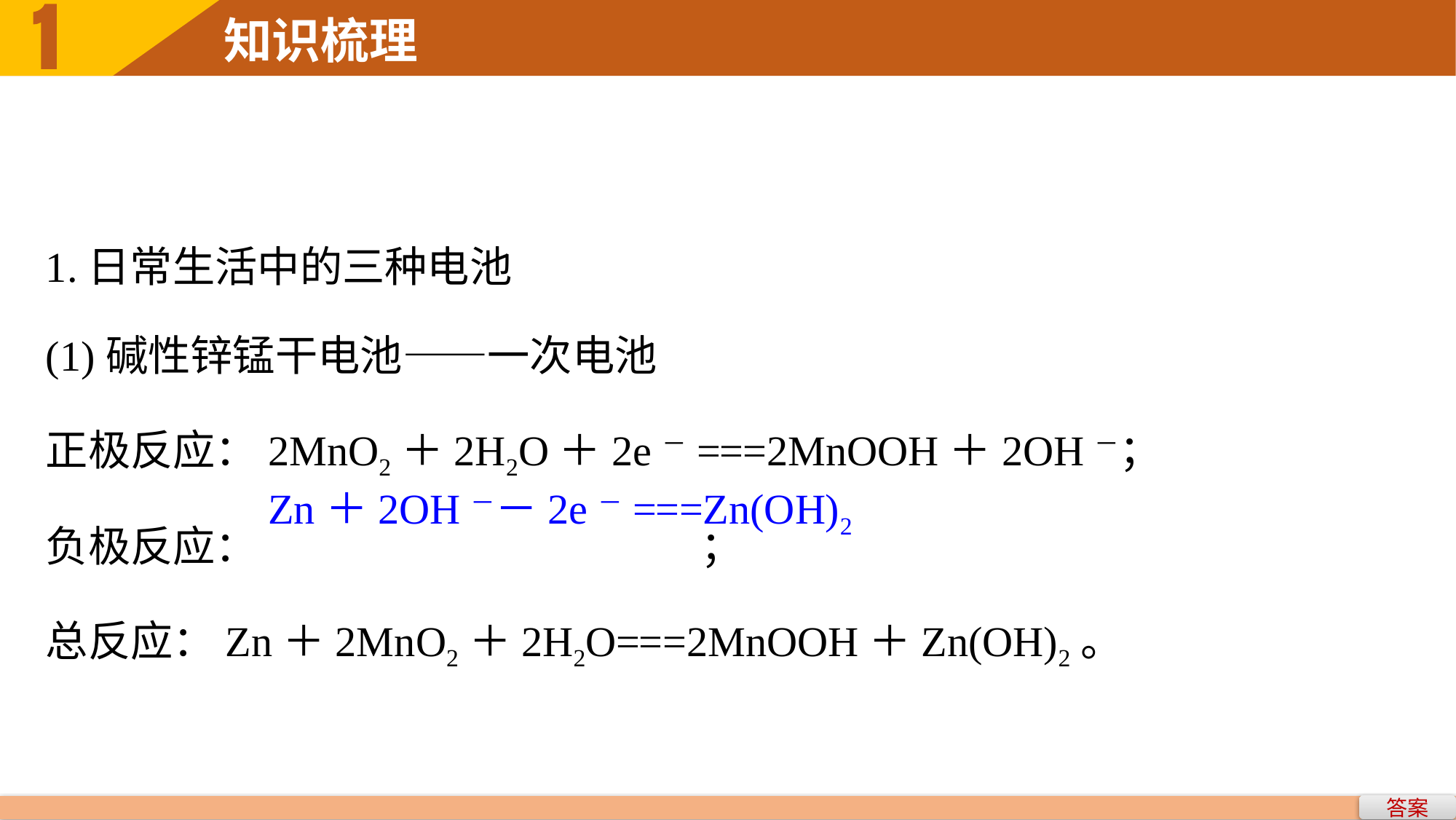

1

知识梳理
1.日常生活中的三种电池
(1)碱性锌锰干电池——一次电池
正极反应：2MnO2＋2H2O＋2e－===2MnOOH＋2OH－；
负极反应：					；
总反应：Zn＋2MnO2＋2H2O===2MnOOH＋Zn(OH)2。
Zn＋2OH－－2e－===Zn(OH)2
答案